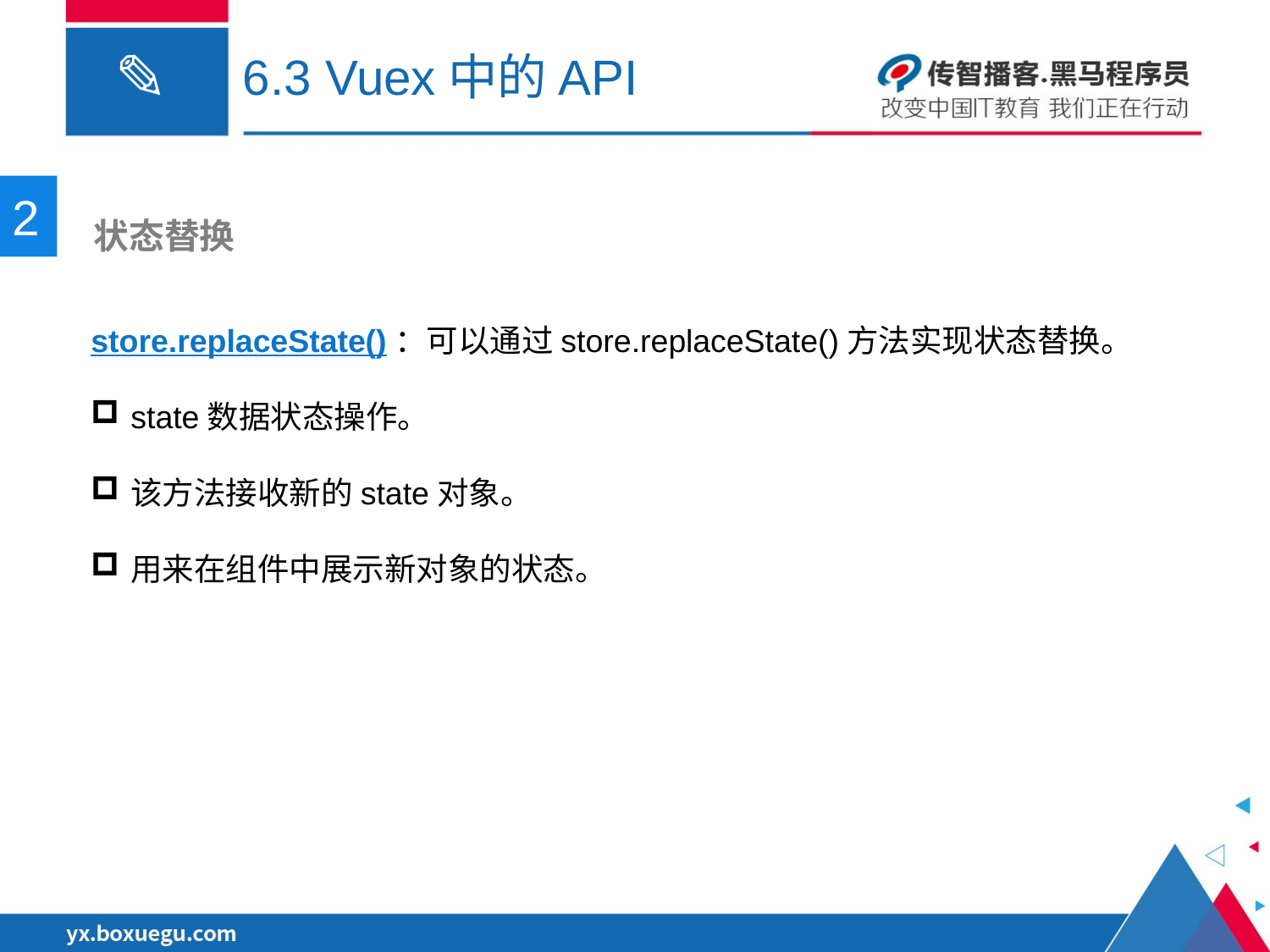

6.3 Vuex中的API

2
  状态替换
store.replaceState()：可以通过store.replaceState()方法实现状态替换。
state数据状态操作。
该方法接收新的state对象。
用来在组件中展示新对象的状态。